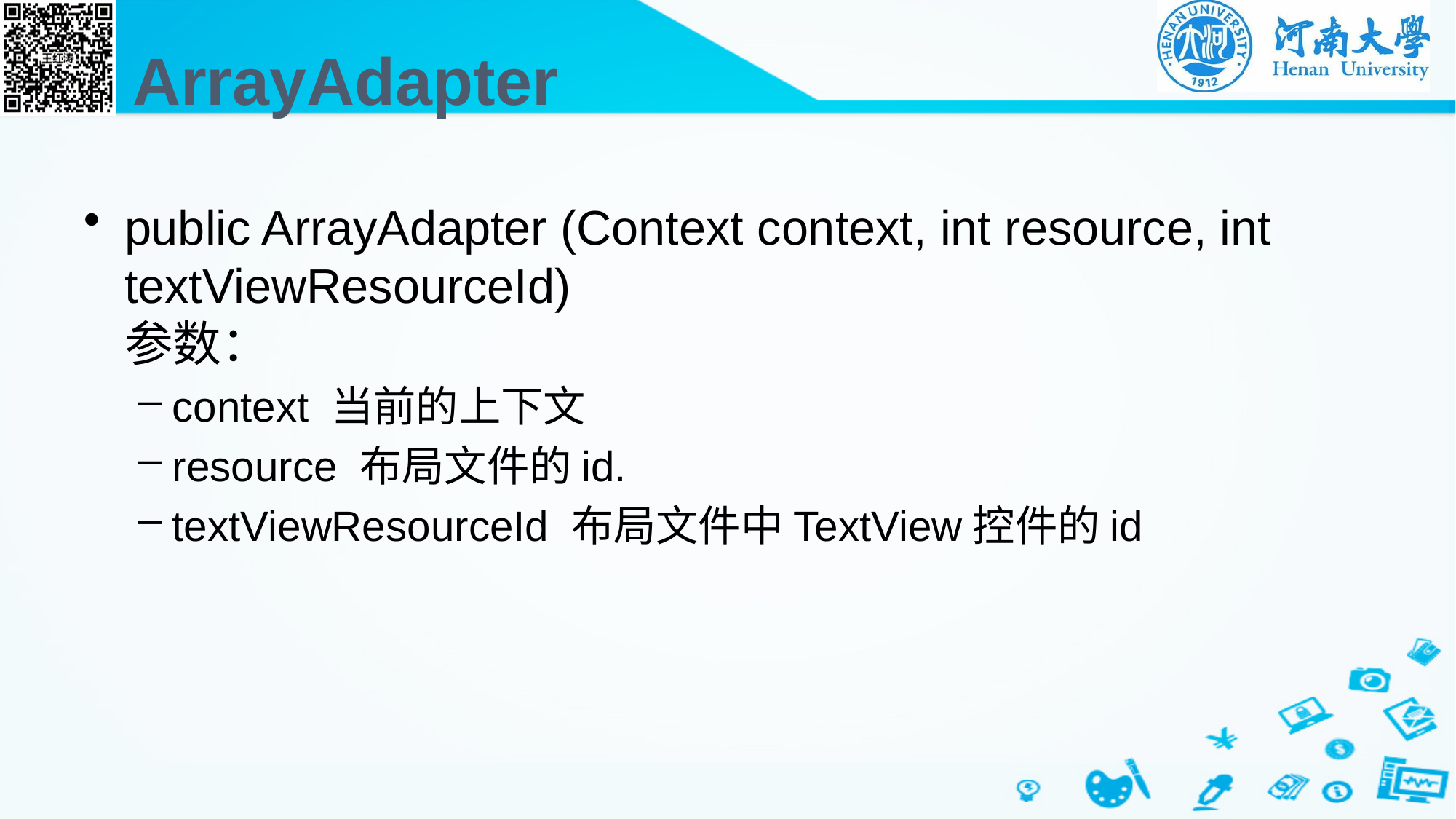

# ArrayAdapter
public ArrayAdapter (Context context, int resource, int textViewResourceId)
参数：
context 当前的上下文
resource 布局文件的id.
textViewResourceId 布局文件中TextView控件的id